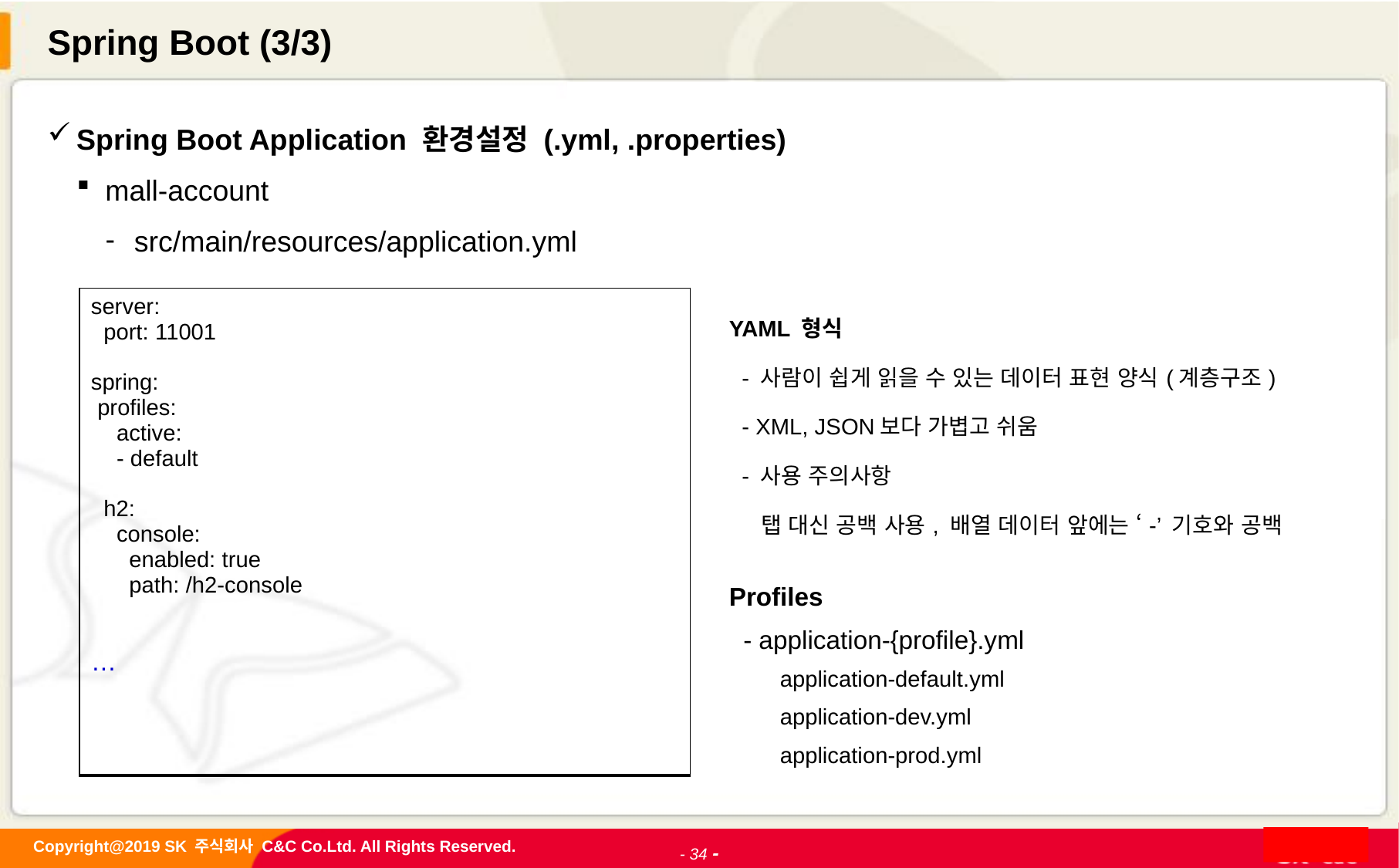

# Spring Boot (3/3)
Spring Boot Application 환경설정 (.yml, .properties)
mall-account
src/main/resources/application.yml

| server: port: 11001 spring: profiles: active: - default h2: console: enabled: true path: /h2-console … |
| --- |
| YAML 형식 - 사람이 쉽게 읽을 수 있는 데이터 표현 양식(계층구조) - XML, JSON보다 가볍고 쉬움 - 사용 주의사항 탭 대신 공백 사용, 배열 데이터 앞에는 ‘-’ 기호와 공백 Profiles - application-{profile}.yml application-default.yml application-dev.yml application-prod.yml |
| --- |